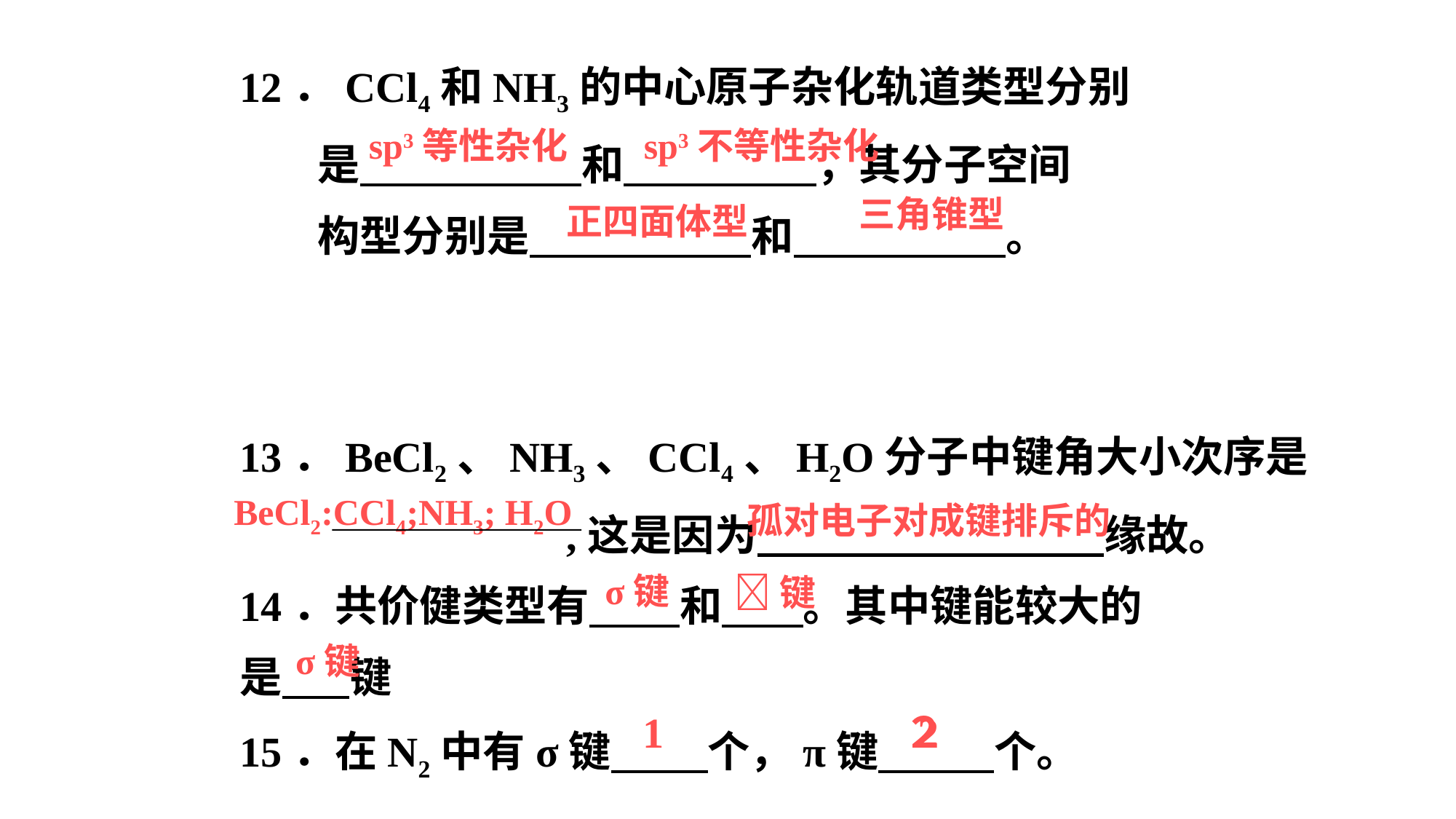

12．CCl4和NH3的中心原子杂化轨道类型分别
       是                       和                    ，其分子空间
       构型分别是                       和                      。
sp3等性杂化
sp3不等性杂化
三角锥型
正四面体型
13．BeCl2、NH3、CCl4、H2O分子中键角大小次序是
                               ,这是因为                                    缘故。
14．共价健类型有     　和   　 。其中键能较大的
是       键
15．在N2中有σ键          个，π键            个。
BeCl2:CCl4;NH3; H2O
孤对电子对成键排斥的

σ键
π键
σ键
 ２
 2
 1